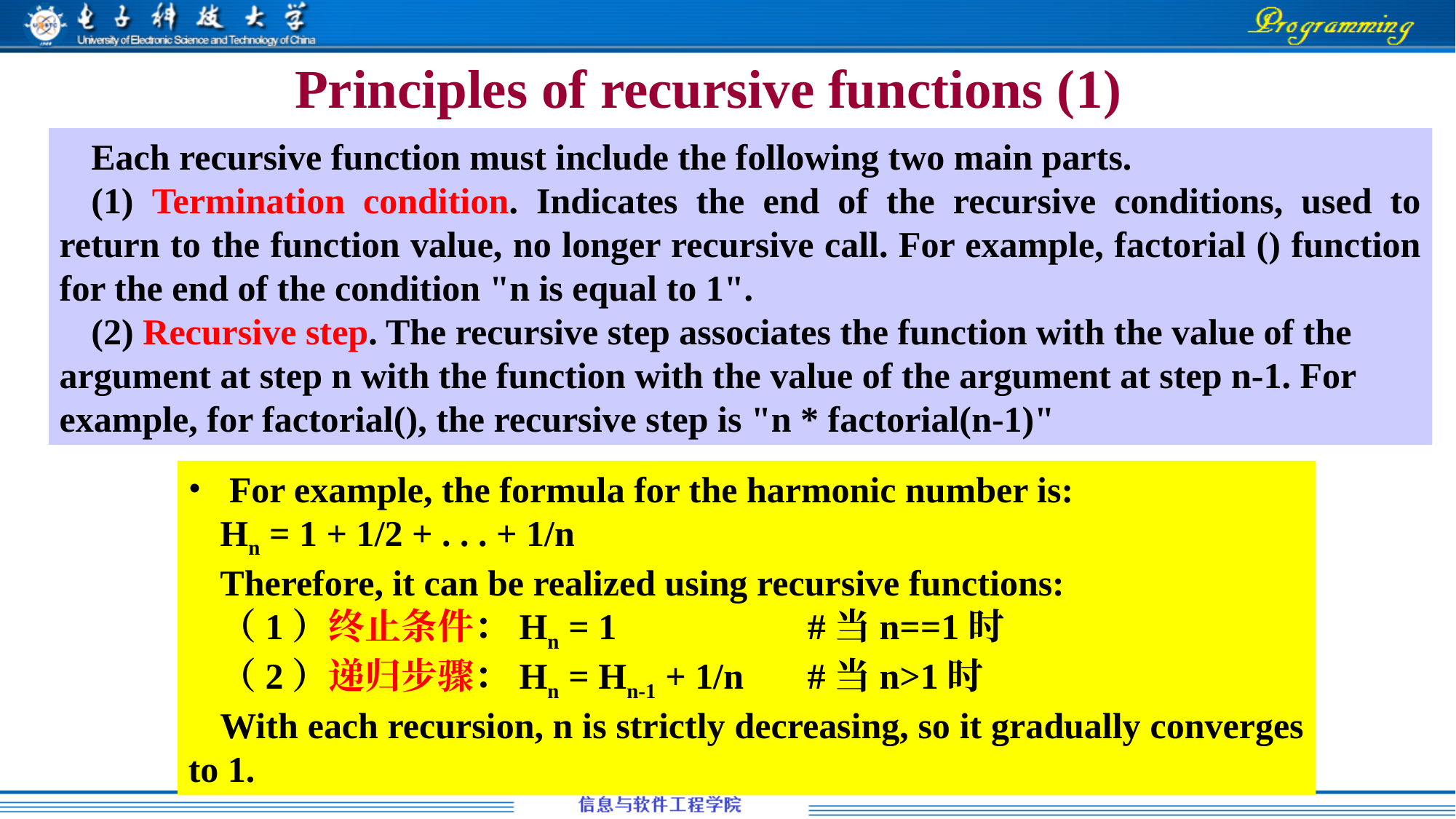

# Principles of recursive functions (1)
Each recursive function must include the following two main parts.
(1) Termination condition. Indicates the end of the recursive conditions, used to return to the function value, no longer recursive call. For example, factorial () function for the end of the condition "n is equal to 1".
(2) Recursive step. The recursive step associates the function with the value of the argument at step n with the function with the value of the argument at step n-1. For example, for factorial(), the recursive step is "n * factorial(n-1)"

For example, the formula for the harmonic number is:
Hn = 1 + 1/2 + . . . + 1/n
Therefore, it can be realized using recursive functions:
（1）终止条件：Hn = 1                     #当n==1时
（2）递归步骤：Hn = Hn-1 + 1/n       #当n>1时
With each recursion, n is strictly decreasing, so it gradually converges to 1.